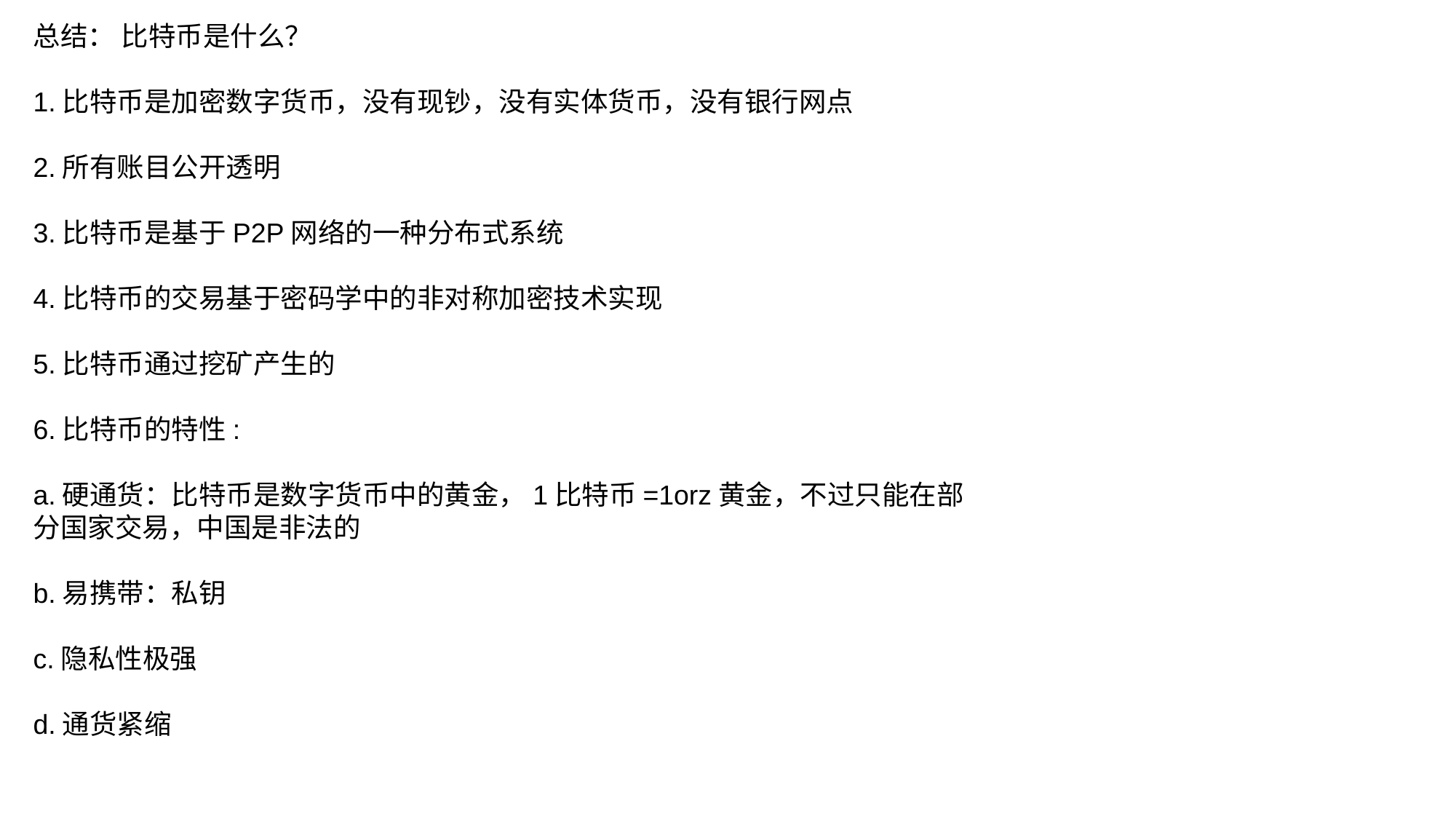

总结： 比特币是什么？

1.比特币是加密数字货币，没有现钞，没有实体货币，没有银行网点

2.所有账目公开透明

3.比特币是基于P2P网络的一种分布式系统

4.比特币的交易基于密码学中的非对称加密技术实现

5.比特币通过挖矿产生的

6.比特币的特性:

a.硬通货：比特币是数字货币中的黄金，1比特币=1orz黄金，不过只能在部分国家交易，中国是非法的

b.易携带：私钥

c.隐私性极强

d.通货紧缩